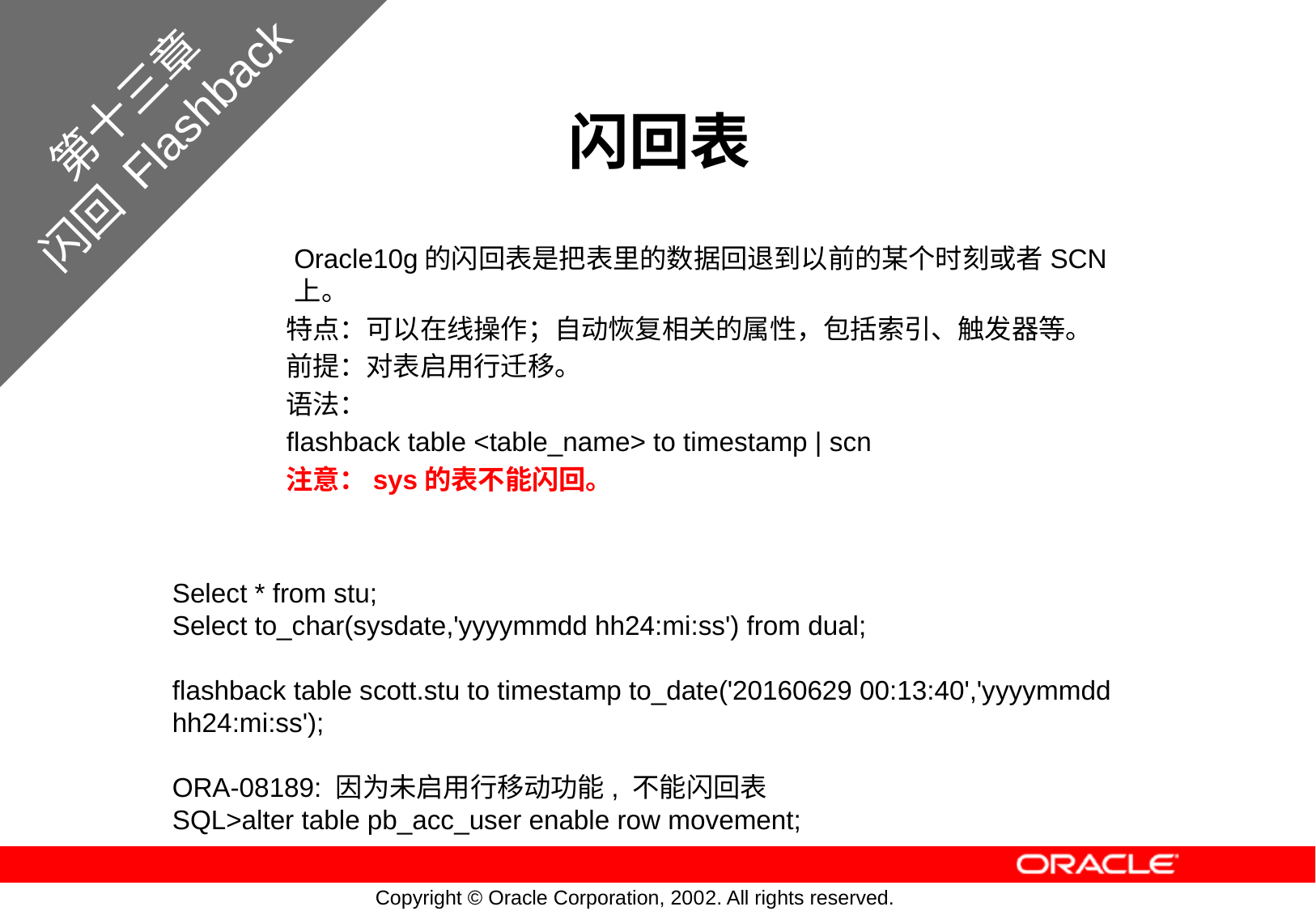

第十三章
闪回 Flashback
# 闪回表
      Oracle10g的闪回表是把表里的数据回退到以前的某个时刻或者SCN上。
     特点：可以在线操作；自动恢复相关的属性，包括索引、触发器等。
     前提：对表启用行迁移。
     语法：
     flashback table <table_name> to timestamp | scn
     注意：sys的表不能闪回。
Select * from stu;
Select to_char(sysdate,'yyyymmdd hh24:mi:ss') from dual;

flashback table scott.stu to timestamp to_date('20160629 00:13:40','yyyymmdd hh24:mi:ss');

ORA-08189: 因为未启用行移动功能, 不能闪回表
SQL>alter table pb_acc_user enable row movement;